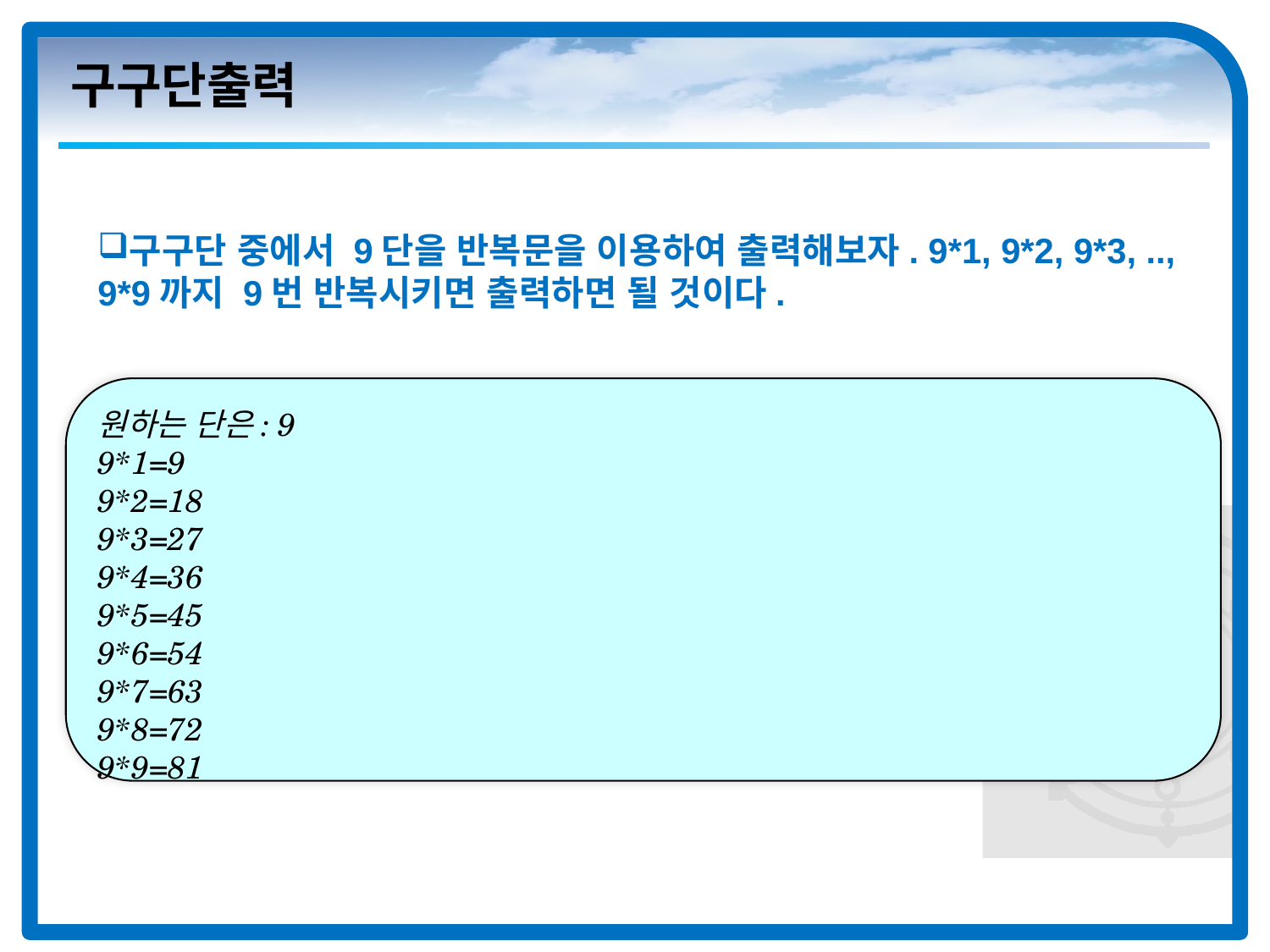

# 구구단출력
구구단 중에서 9단을 반복문을 이용하여 출력해보자. 9*1, 9*2, 9*3, .., 9*9까지 9번 반복시키면 출력하면 될 것이다.
원하는 단은: 9
9*1=9
9*2=18
9*3=27
9*4=36
9*5=45
9*6=54
9*7=63
9*8=72
9*9=81